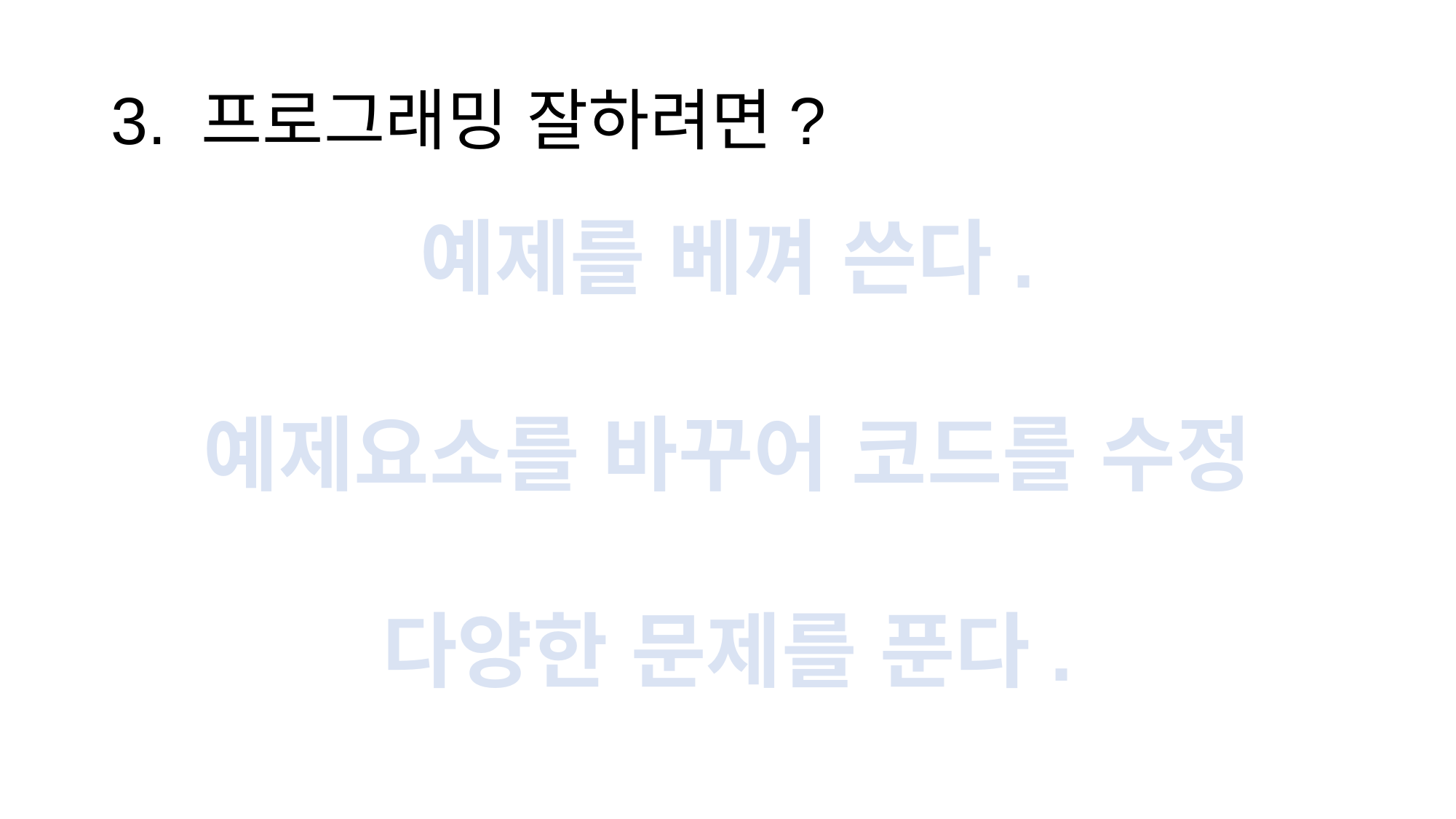

# 3. 프로그래밍 잘하려면?
예제를 베껴 쓴다.

예제요소를 바꾸어 코드를 수정

다양한 문제를 푼다.